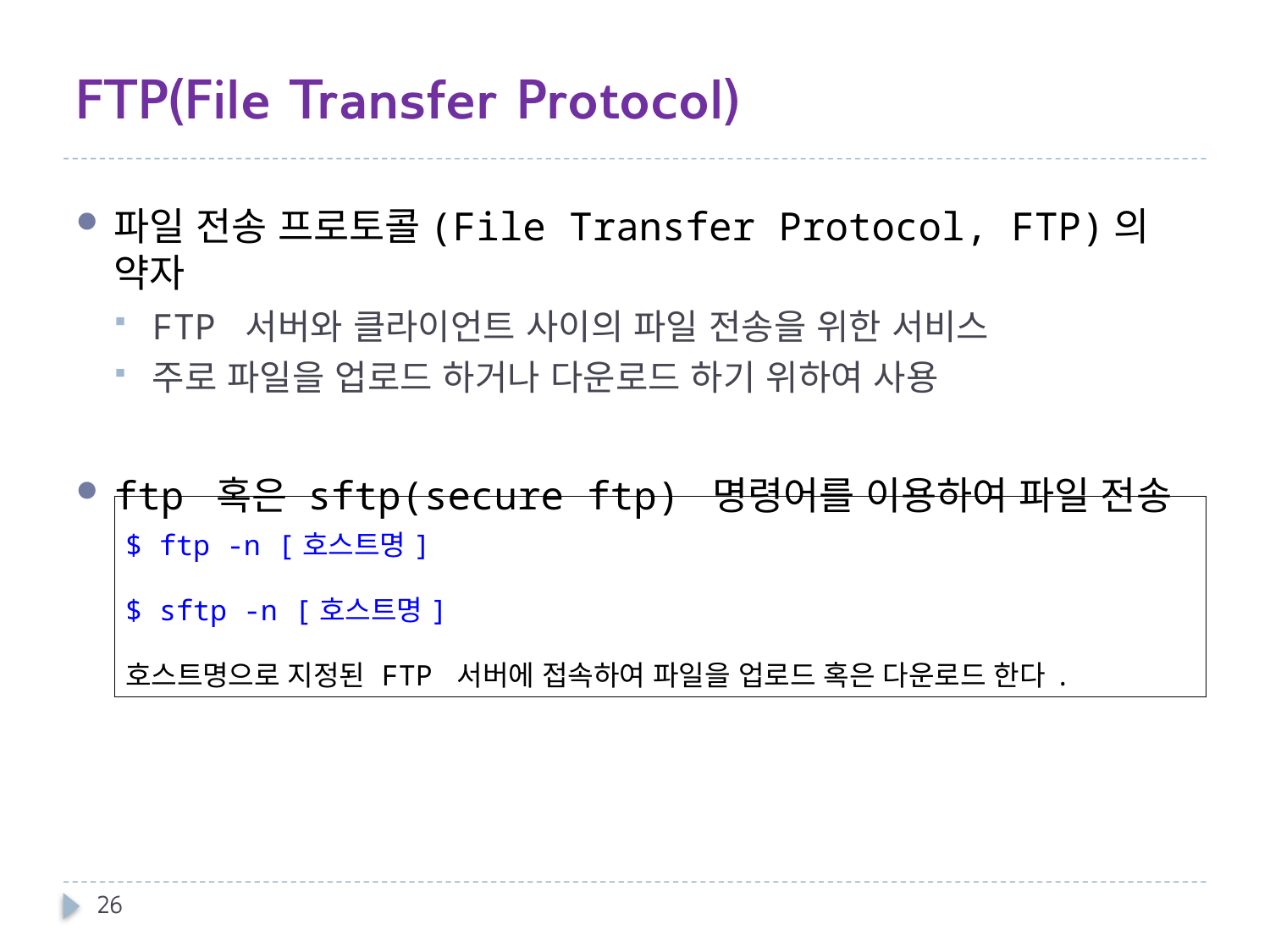

# FTP(File Transfer Protocol)
파일 전송 프로토콜(File Transfer Protocol, FTP)의 약자
FTP 서버와 클라이언트 사이의 파일 전송을 위한 서비스
주로 파일을 업로드 하거나 다운로드 하기 위하여 사용

ftp 혹은 sftp(secure ftp) 명령어를 이용하여 파일 전송

| $ ftp -n [호스트명] $ sftp -n [호스트명] 호스트명으로 지정된 FTP 서버에 접속하여 파일을 업로드 혹은 다운로드 한다. |
| --- |
26